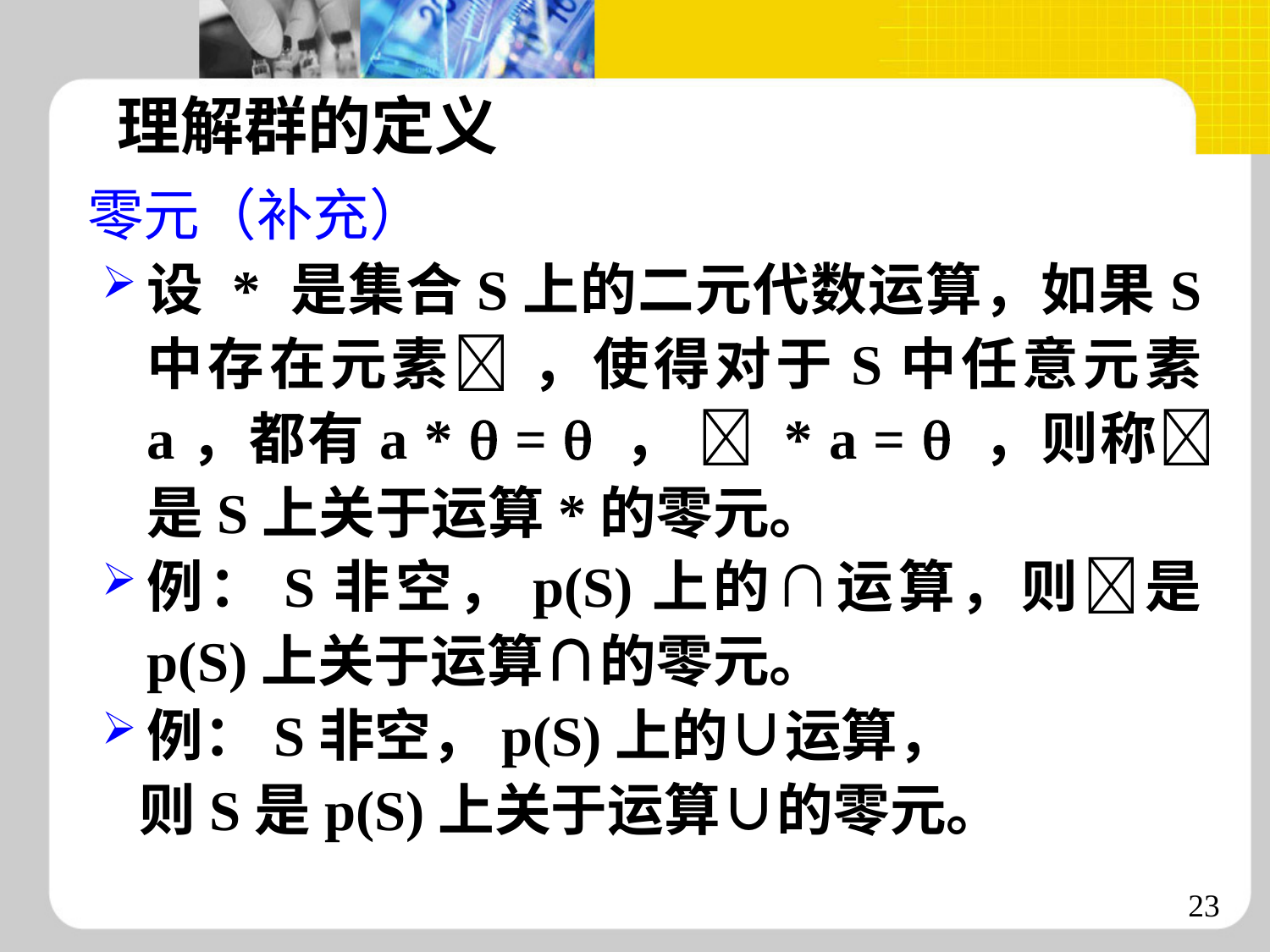

理解群的定义
零元（补充）
设 * 是集合S上的二元代数运算，如果S中存在元素θ ，使得对于S中任意元素a，都有a * θ = θ ， θ * a = θ ，则称θ是S上关于运算*的零元。
例：S非空，p(S)上的∩运算，则φ是p(S)上关于运算∩的零元。
例：S非空，p(S)上的∪运算，
   则S是p(S)上关于运算∪的零元。

23